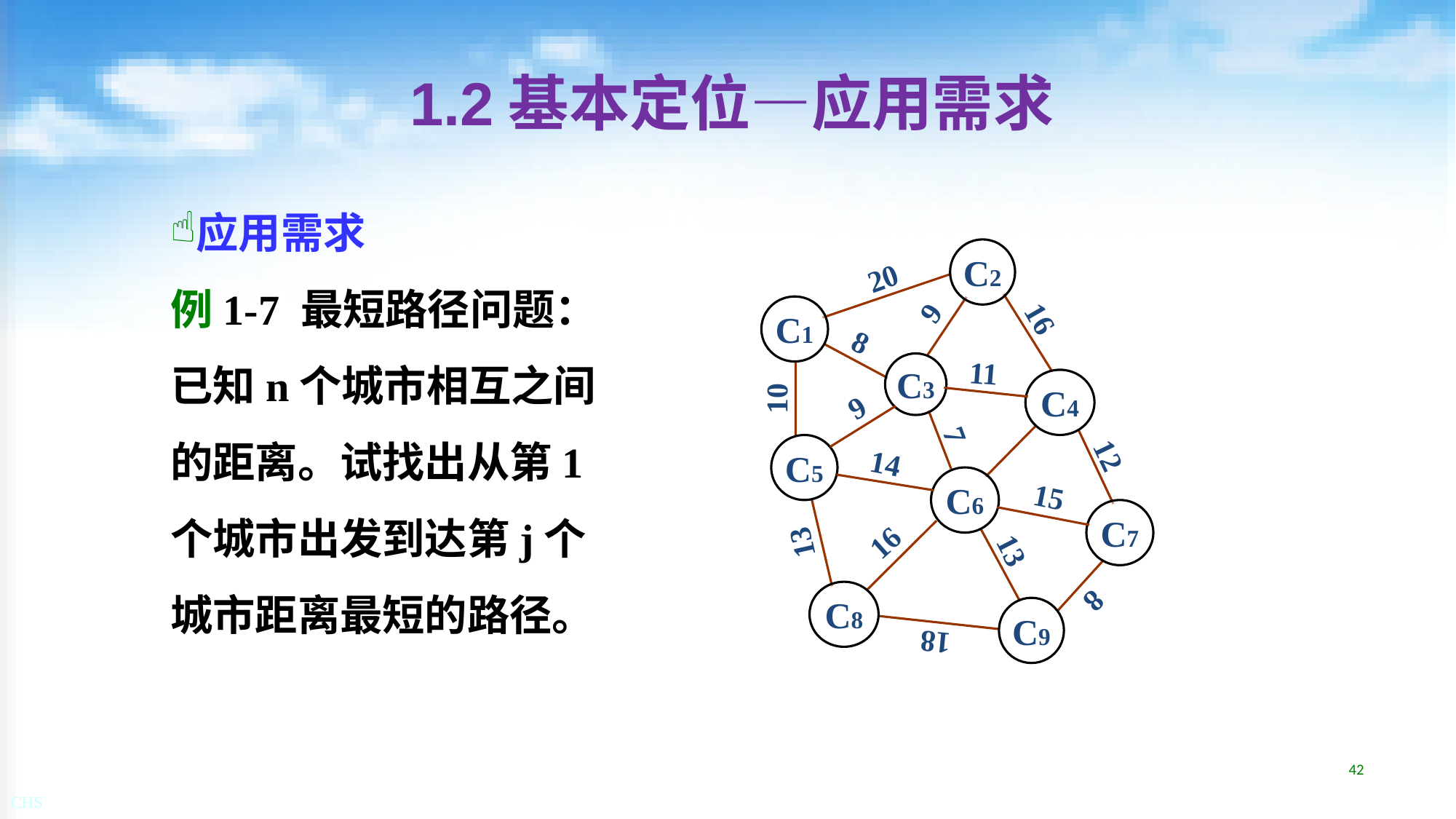

# 1.2基本定位—应用需求
应用需求
例1-7 最短路径问题：
已知n个城市相互之间
的距离。试找出从第1
个城市出发到达第j个
城市距离最短的路径。
C2
20

9

C1
16

8

11
C3

C4
10
9

7

12
C5
14
C6
15

C7

13
16

13

8
C8
C9

18
42